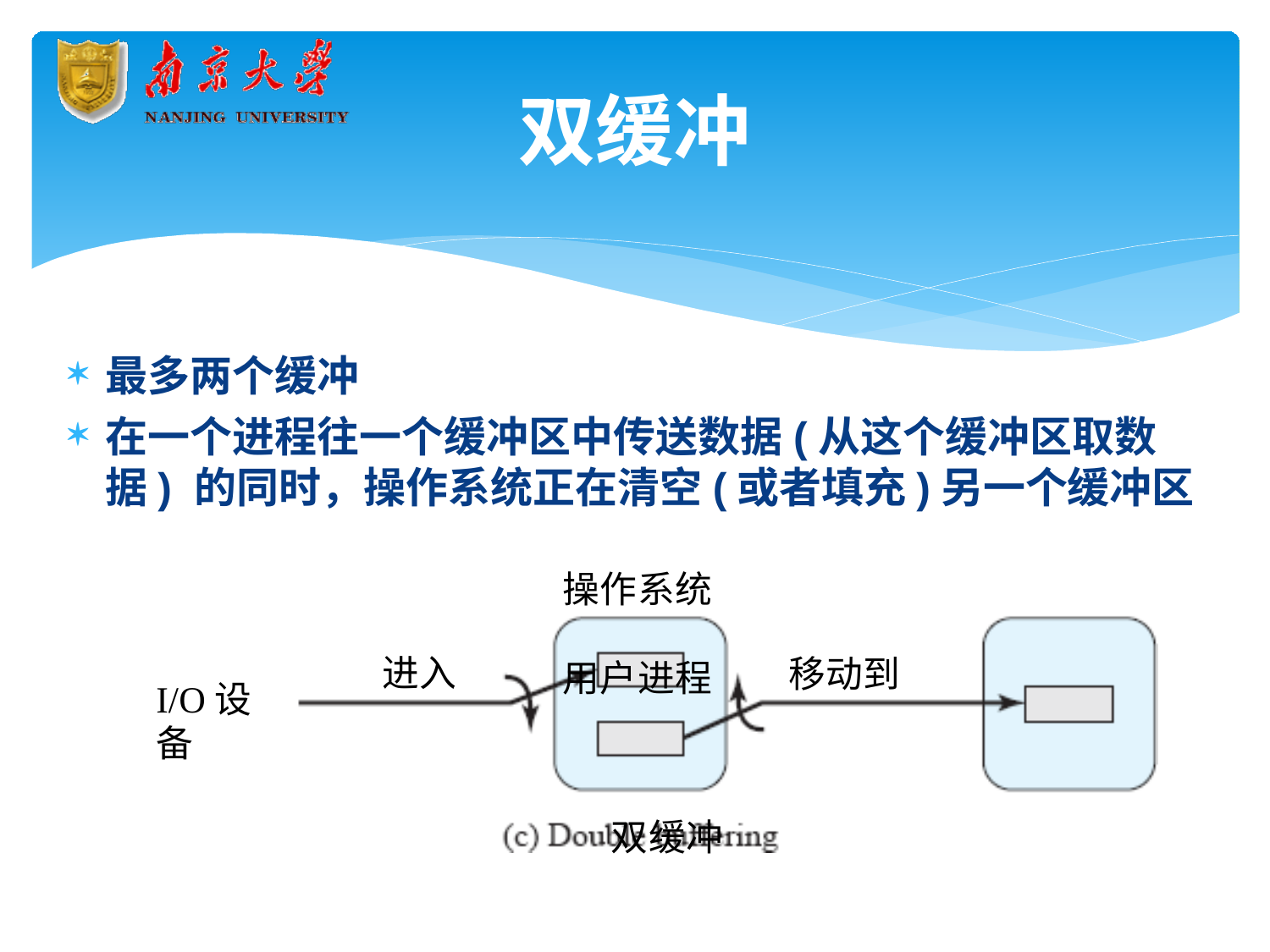

# 双缓冲
最多两个缓冲
在一个进程往一个缓冲区中传送数据(从这个缓冲区取数据) 的同时，操作系统正在清空(或者填充)另一个缓冲区

操作系统	用户进程

进入
移动到

I/O设备
双缓冲